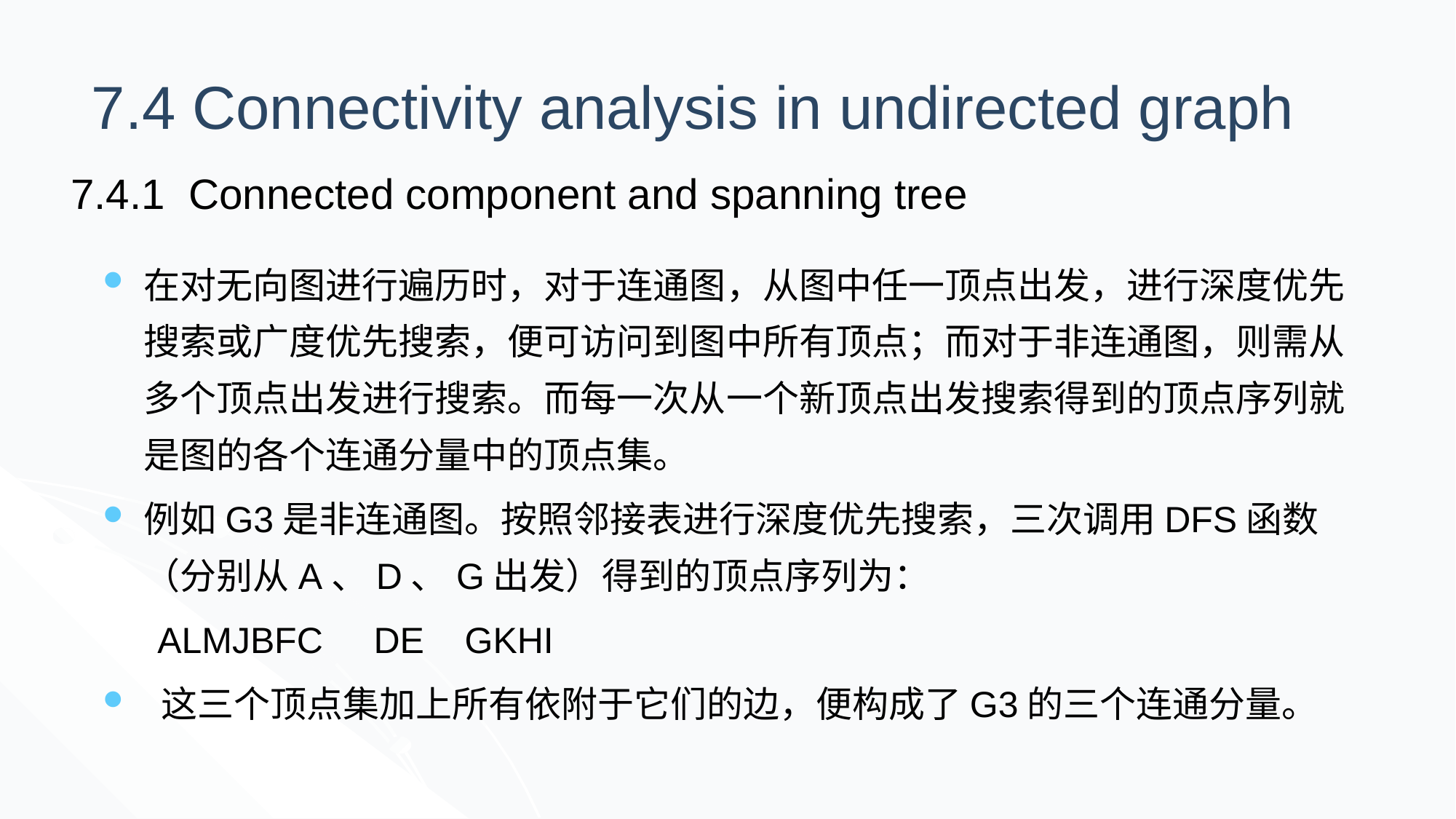

# 7.4 Connectivity analysis in undirected graph
7.4.1  Connected component and spanning tree
在对无向图进行遍历时，对于连通图，从图中任一顶点出发，进行深度优先搜索或广度优先搜索，便可访问到图中所有顶点；而对于非连通图，则需从多个顶点出发进行搜索。而每一次从一个新顶点出发搜索得到的顶点序列就是图的各个连通分量中的顶点集。
例如G3是非连通图。按照邻接表进行深度优先搜索，三次调用DFS函数（分别从A、D、G出发）得到的顶点序列为：
ALMJBFC     DE    GKHI
 这三个顶点集加上所有依附于它们的边，便构成了G3的三个连通分量。